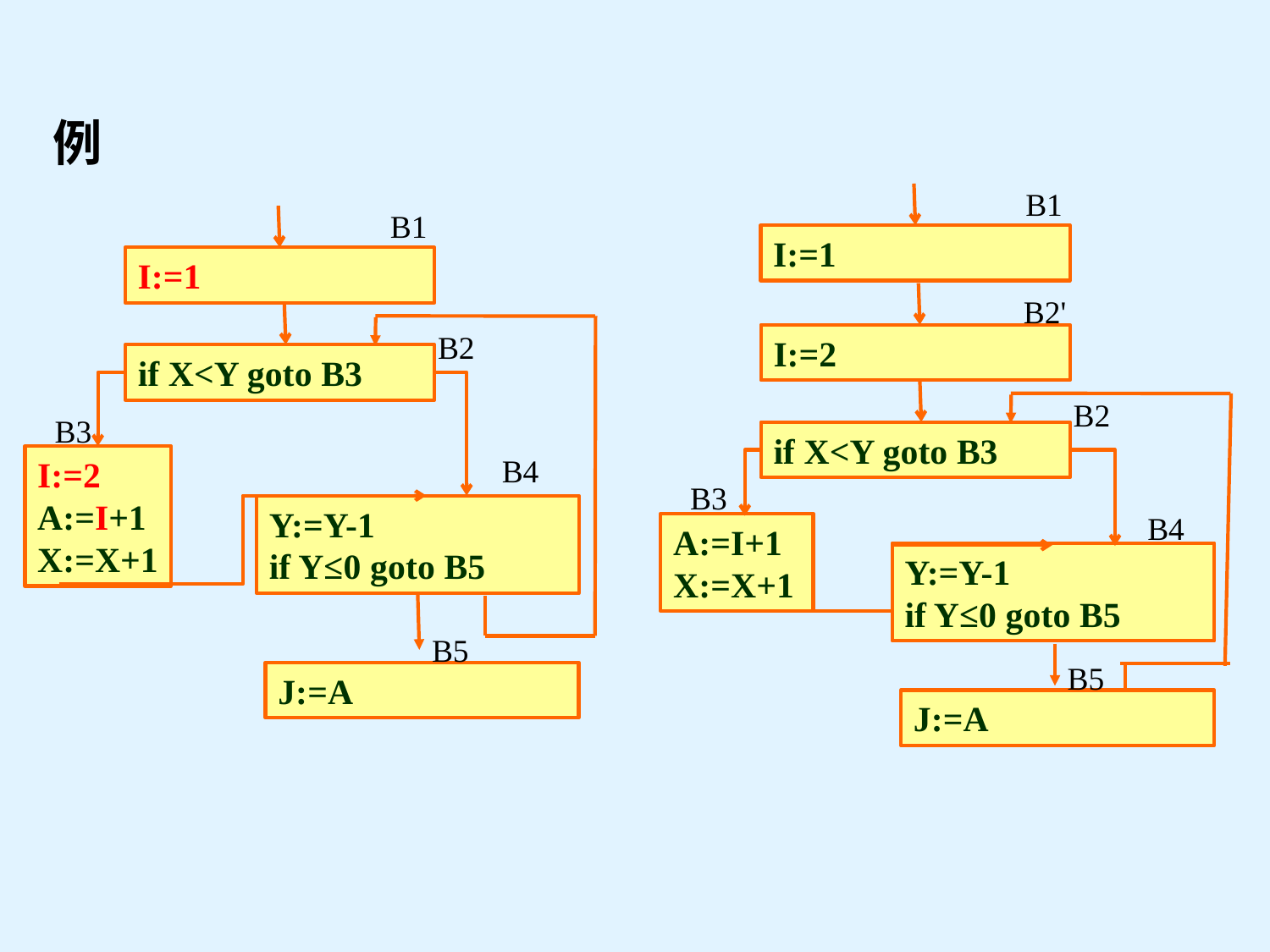

例
B1
B1
I:=1
I:=1
B2'
B2
I:=2
if X<Y goto B3
B2
B3
if X<Y goto B3
B4
I:=2
A:=I+1
X:=X+1
B3
Y:=Y-1
if Y≤0 goto B5
B4
A:=I+1
X:=X+1
Y:=Y-1
if Y≤0 goto B5
B5
B5
J:=A
J:=A